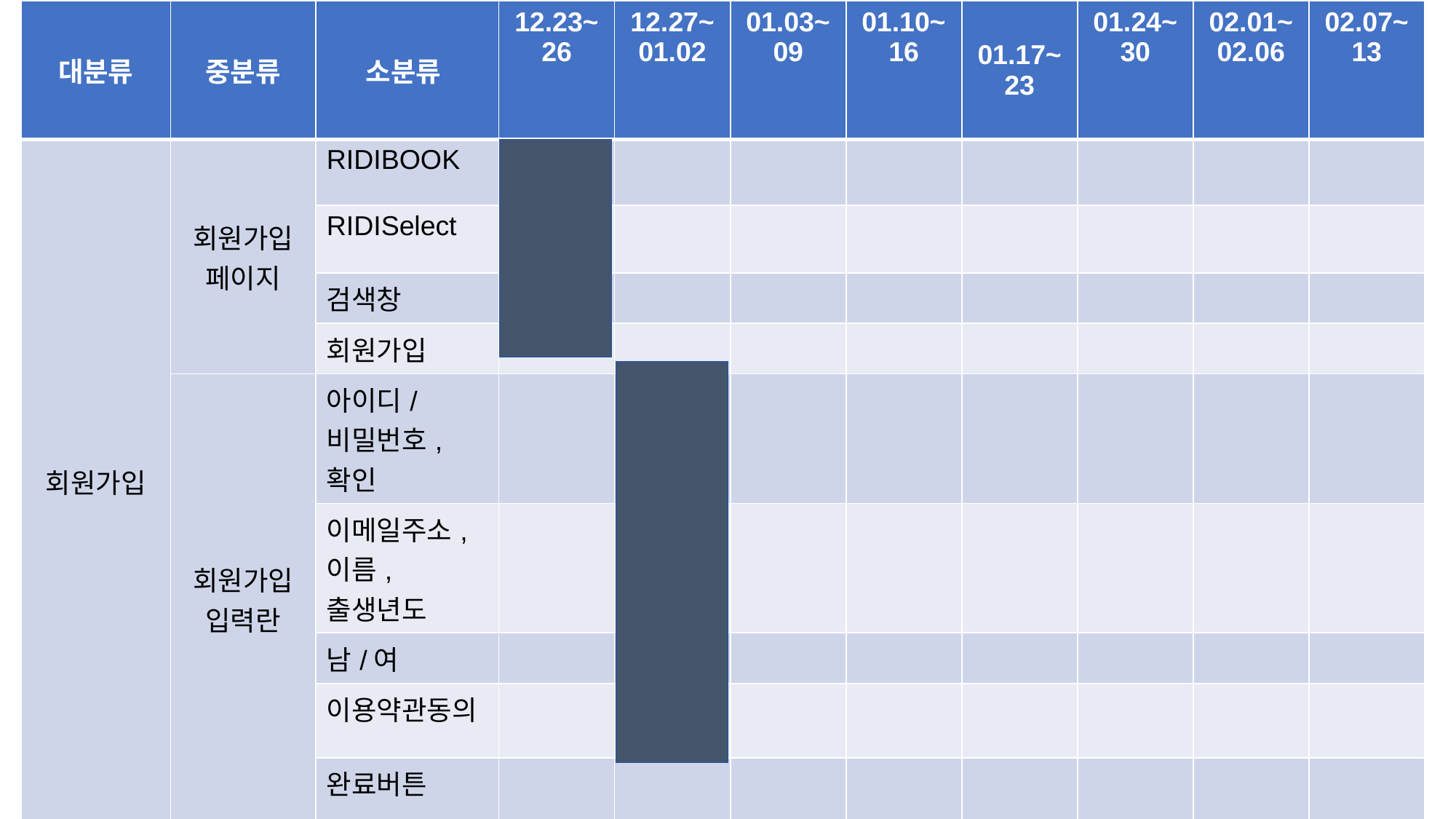

| 대분류​ | 중분류​ | 소분류 ​ | 12.23~26​ | 12.27~01.02​ ​ | 01.03~09​ ​ | 01.10~16​ ​ | 01.17~23​ | 01.24~30​ | 02.01~02.06​ | 02.07~13​ |
| --- | --- | --- | --- | --- | --- | --- | --- | --- | --- | --- |
| 회원가입 | 회원가입 페이지​ | RIDIBOOK​ | ​ | ​ | ​ | ​ | ​ | ​ | ​ | ​ |
|  |  | RIDISelect​ | ​ | ​ | ​ | ​ | ​ | ​ | ​ | ​ |
|  |  | 검색창​ | ​ | ​ | ​ | ​ | ​ | ​ | ​ | ​ |
|  |  | 회원가입 ​ | ​ | ​ | ​ | ​ | ​ | ​ | ​ | ​ |
|  | 회원가입 입력란 | 아이디/비밀번호,확인 | ​ | ​ | ​ | ​ | ​ | ​ | ​ | ​ |
|  |  | 이메일주소,이름,출생년도 | ​ | ​ | ​ | ​ | ​ | ​ | ​ | ​ |
|  |  | 남/여 | ​ | ​ | ​ | ​ | ​ | ​ | ​ | ​ |
|  |  | 이용약관동의 | ​ | ​ | ​ | ​ | ​ | ​ | ​ | ​ |
|  |  | 완료버튼​ | ​ | ​ | ​ | ​ | ​ | ​ | ​ | ​ |